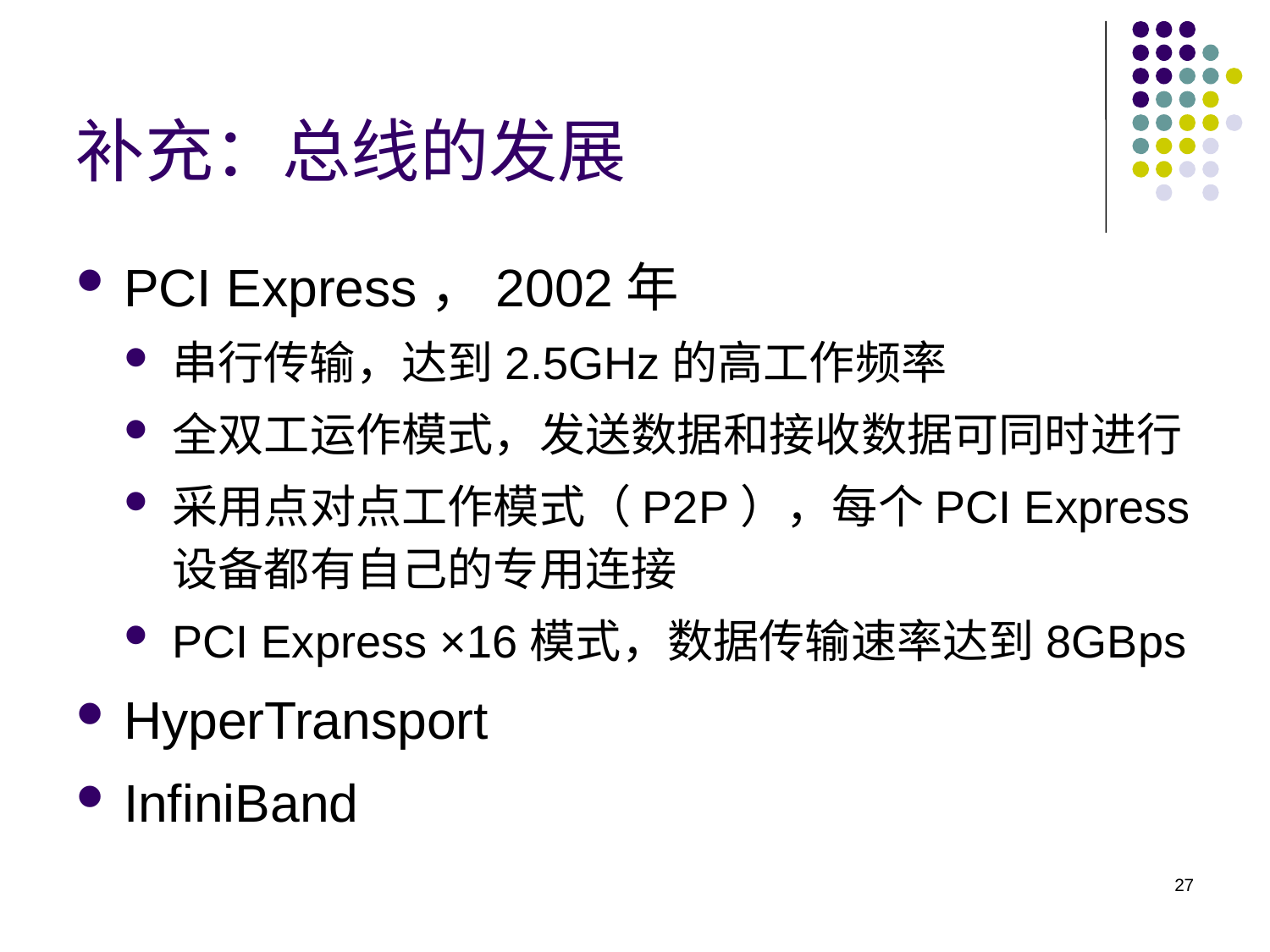

补充：总线的发展
PCI Express，2002年
串行传输，达到2.5GHz的高工作频率
全双工运作模式，发送数据和接收数据可同时进行
采用点对点工作模式（P2P），每个PCI Express设备都有自己的专用连接
PCI Express ×16模式，数据传输速率达到8GBps
HyperTransport
InfiniBand
27